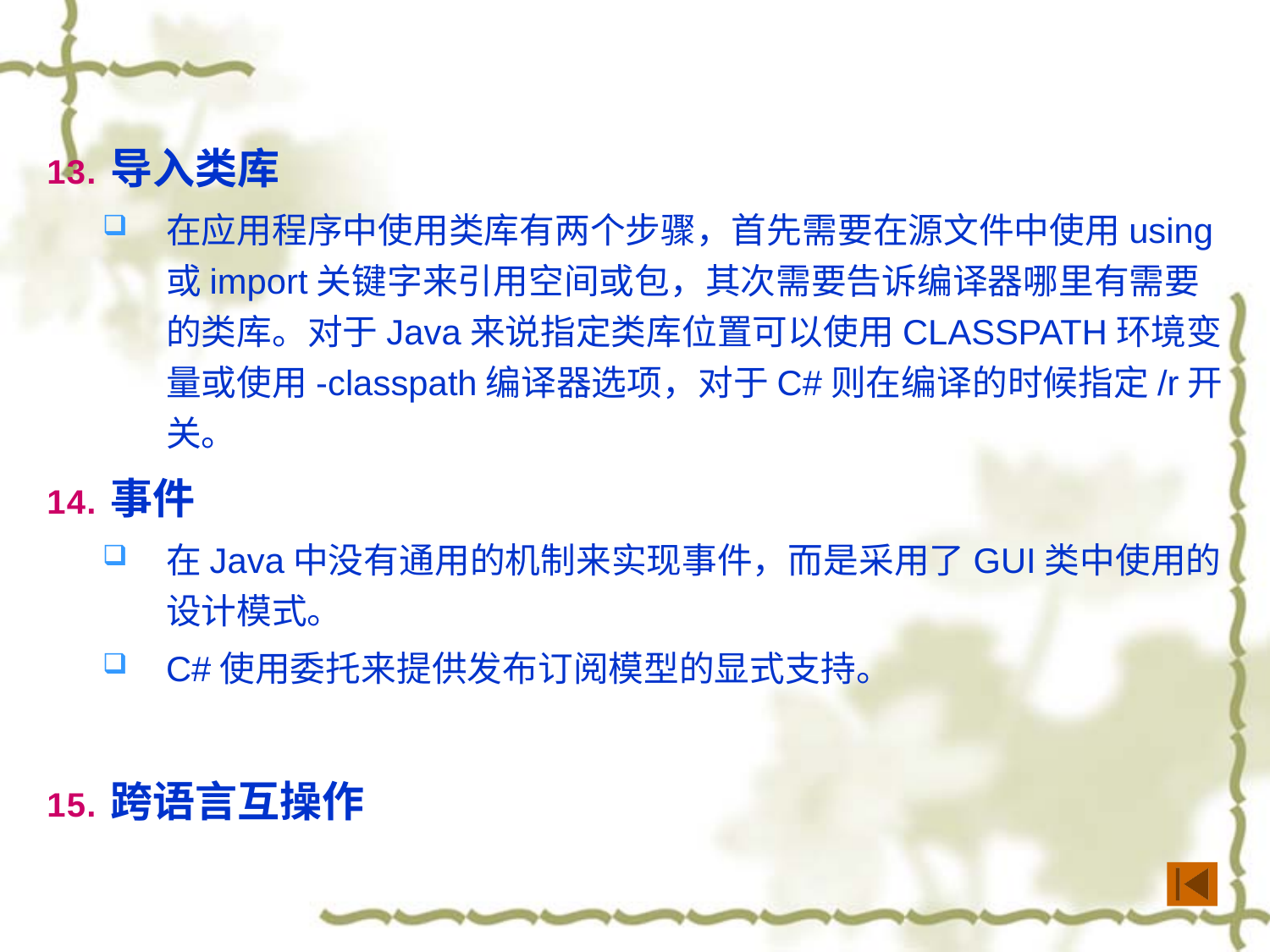

导入类库
在应用程序中使用类库有两个步骤，首先需要在源文件中使用using或import关键字来引用空间或包，其次需要告诉编译器哪里有需要的类库。对于Java来说指定类库位置可以使用CLASSPATH环境变量或使用-classpath编译器选项，对于C#则在编译的时候指定/r开关。
事件
在Java中没有通用的机制来实现事件，而是采用了GUI类中使用的设计模式。
C#使用委托来提供发布订阅模型的显式支持。

跨语言互操作